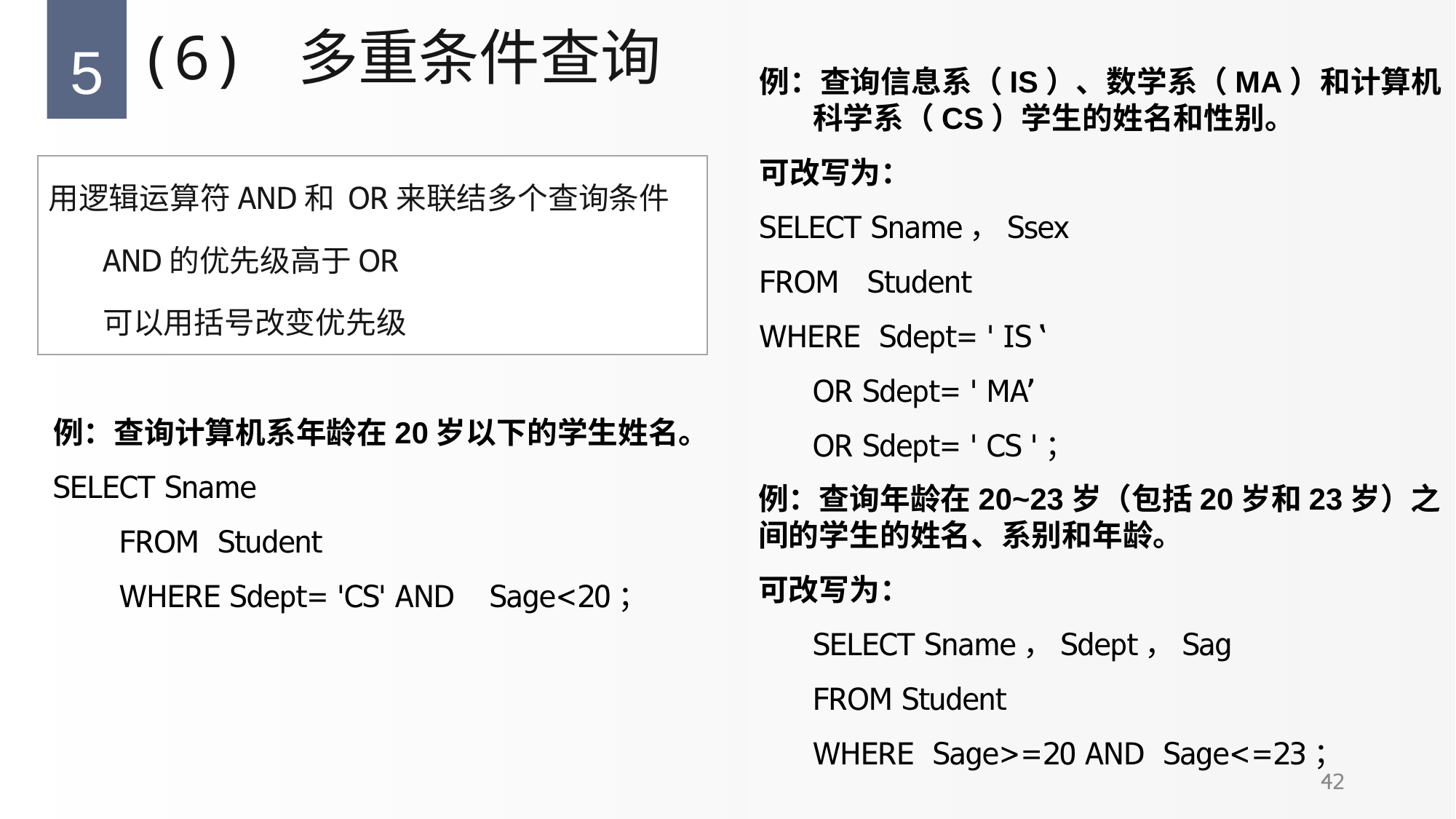

# (6) 多重条件查询
例：查询信息系（IS）、数学系（MA）和计算机科学系（CS）学生的姓名和性别。
可改写为：
SELECT Sname，Ssex
FROM   Student
WHERE  Sdept= ' IS ‘
	OR Sdept= ' MA’
	OR Sdept= ' CS '；
用逻辑运算符AND和 OR来联结多个查询条件
AND的优先级高于OR
可以用括号改变优先级
例：查询计算机系年龄在20岁以下的学生姓名。
SELECT Sname
       FROM  Student
       WHERE Sdept= 'CS' AND 	Sage<20；
例：查询年龄在20~23岁（包括20岁和23岁）之间的学生的姓名、系别和年龄。
可改写为：
SELECT Sname，Sdept，Sag
FROM Student
WHERE  Sage>=20 AND  Sage<=23；
42